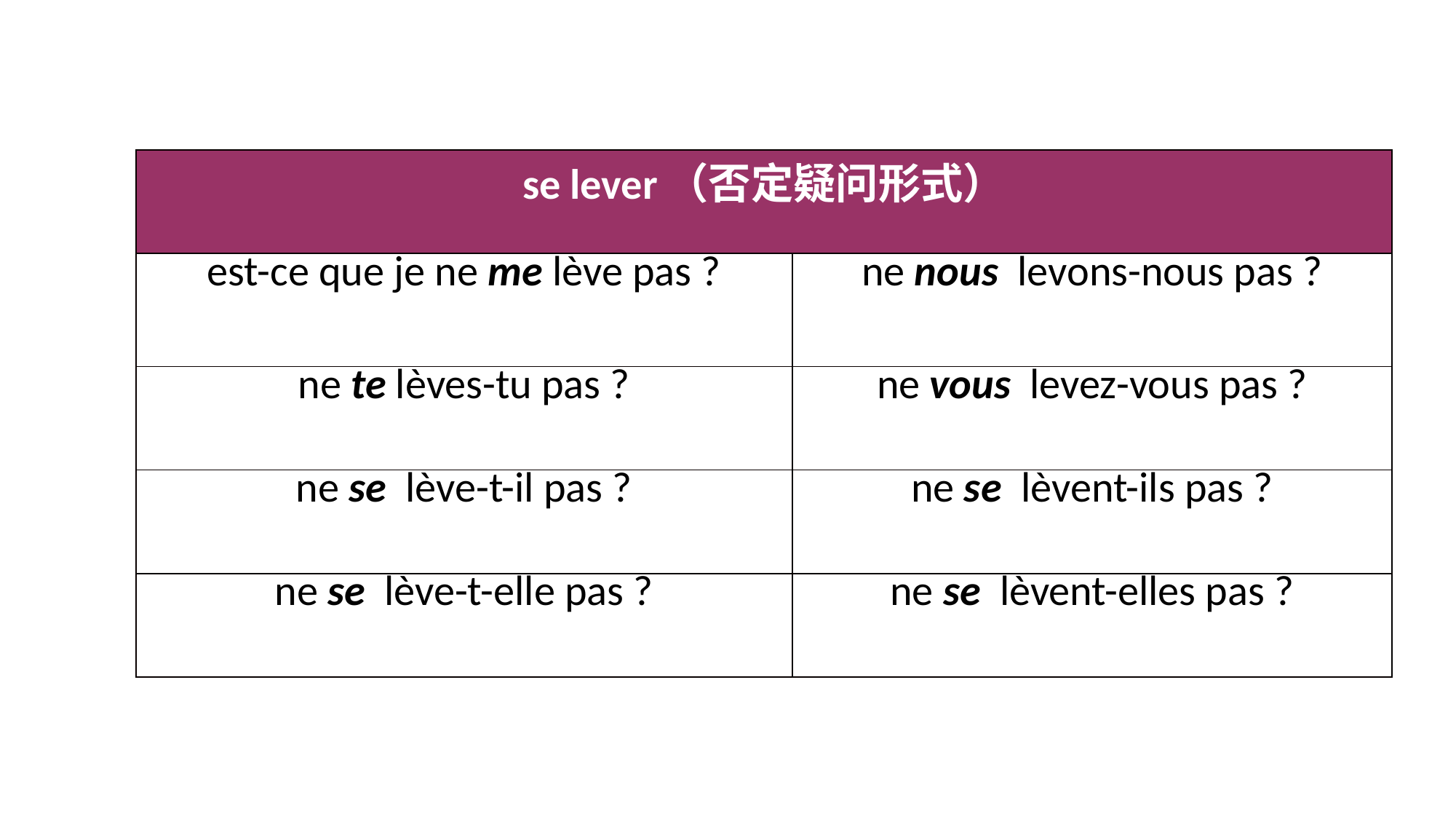

#
| se lever（否定疑问形式） |  |
| --- | --- |
| est-ce que je ne me lève pas ? | ne nous levons-nous pas ? |
| ne te lèves-tu pas ? | ne vous levez-vous pas ? |
| ne se lève-t-il pas ? | ne se lèvent-ils pas ? |
| ne se lève-t-elle pas ? | ne se lèvent-elles pas ? |